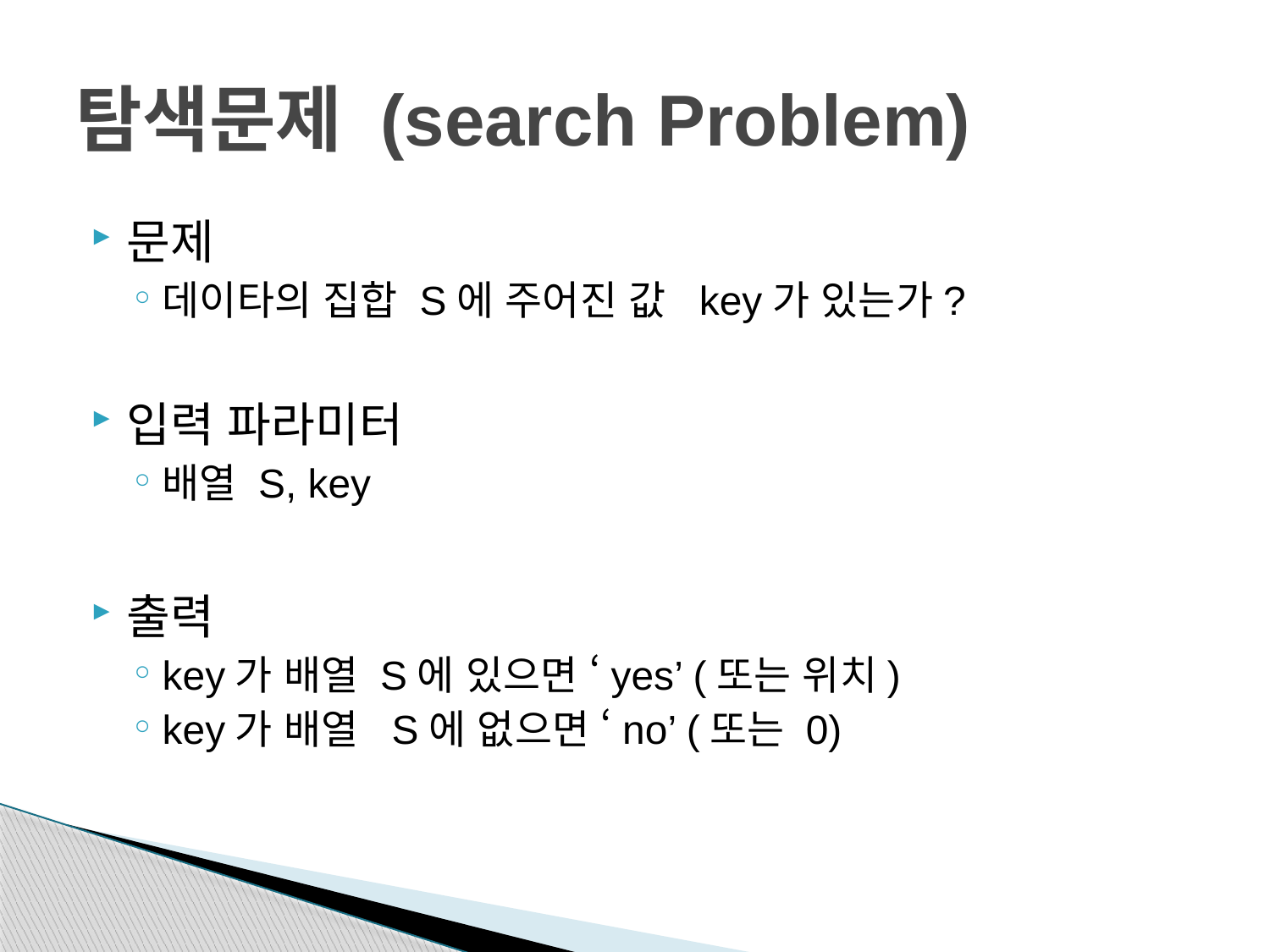

# 탐색문제 (search Problem)
문제
데이타의 집합 S에 주어진 값  key가 있는가?

입력 파라미터
배열 S, key

출력
key가 배열 S에 있으면 ‘yes’ (또는 위치)
key가 배열  S에 없으면 ‘no’ (또는 0)